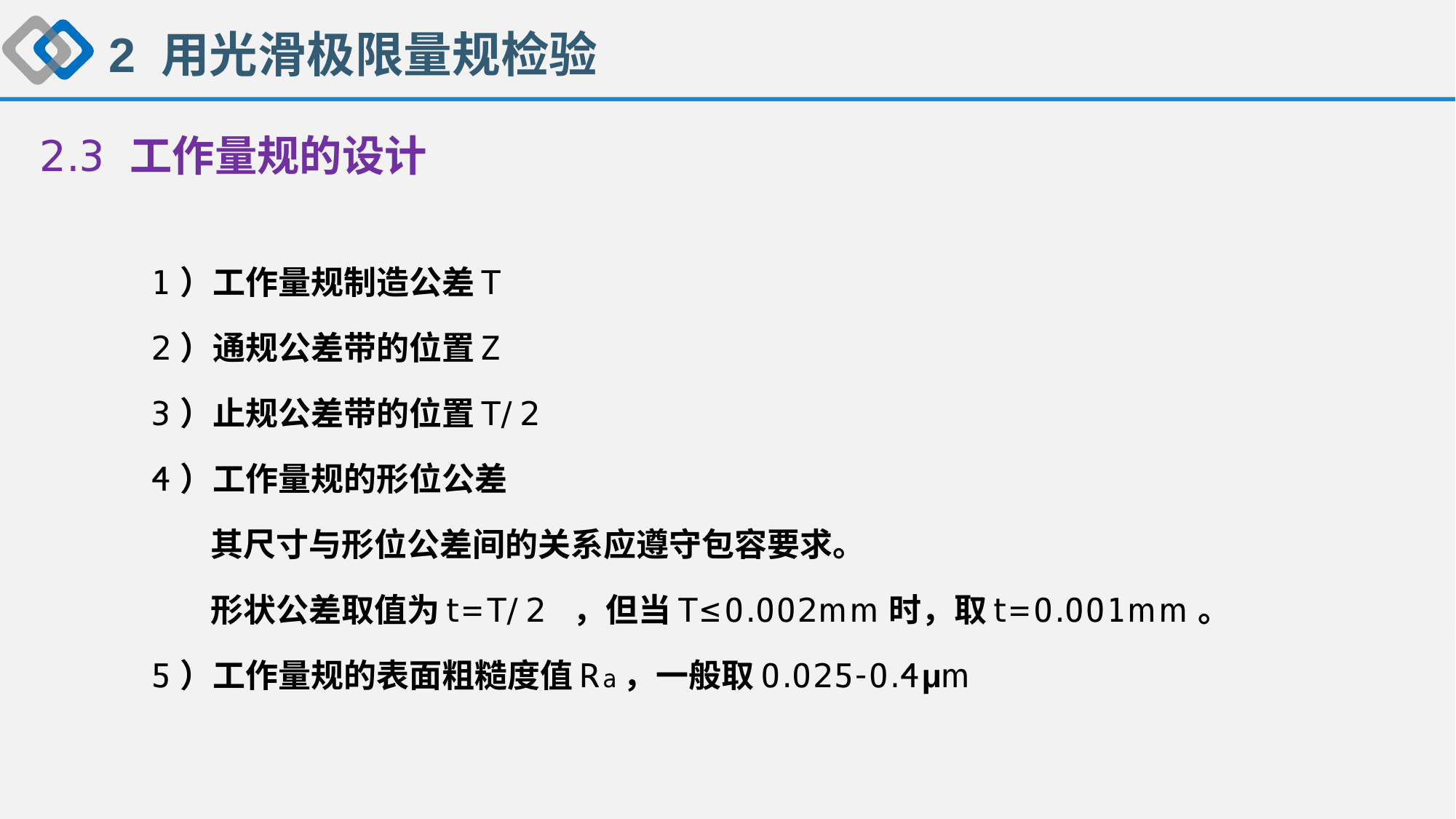

2 用光滑极限量规检验
2.3 工作量规的设计
       1）工作量规制造公差T
       2）通规公差带的位置Z
       3）止规公差带的位置T/2
       4）工作量规的形位公差
                其尺寸与形位公差间的关系应遵守包容要求。
                形状公差取值为t=T/2  ，但当T≤0.002mm时，取t=0.001mm。
       5）工作量规的表面粗糙度值Ra，一般取0.025-0.4μm